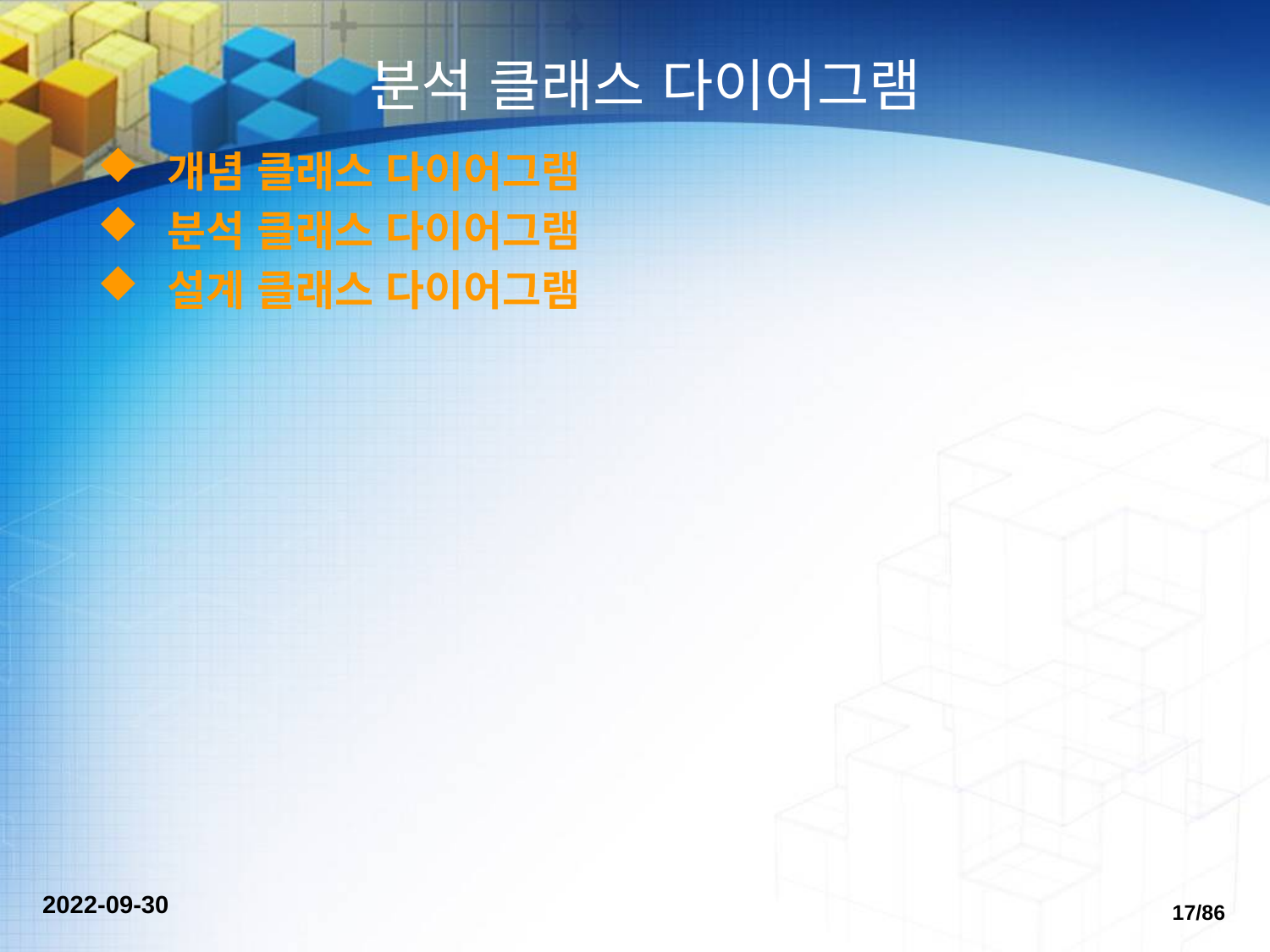

# 분석 클래스 다이어그램
 개념 클래스 다이어그램
 분석 클래스 다이어그램
 설계 클래스 다이어그램

2022-09-30
17/86